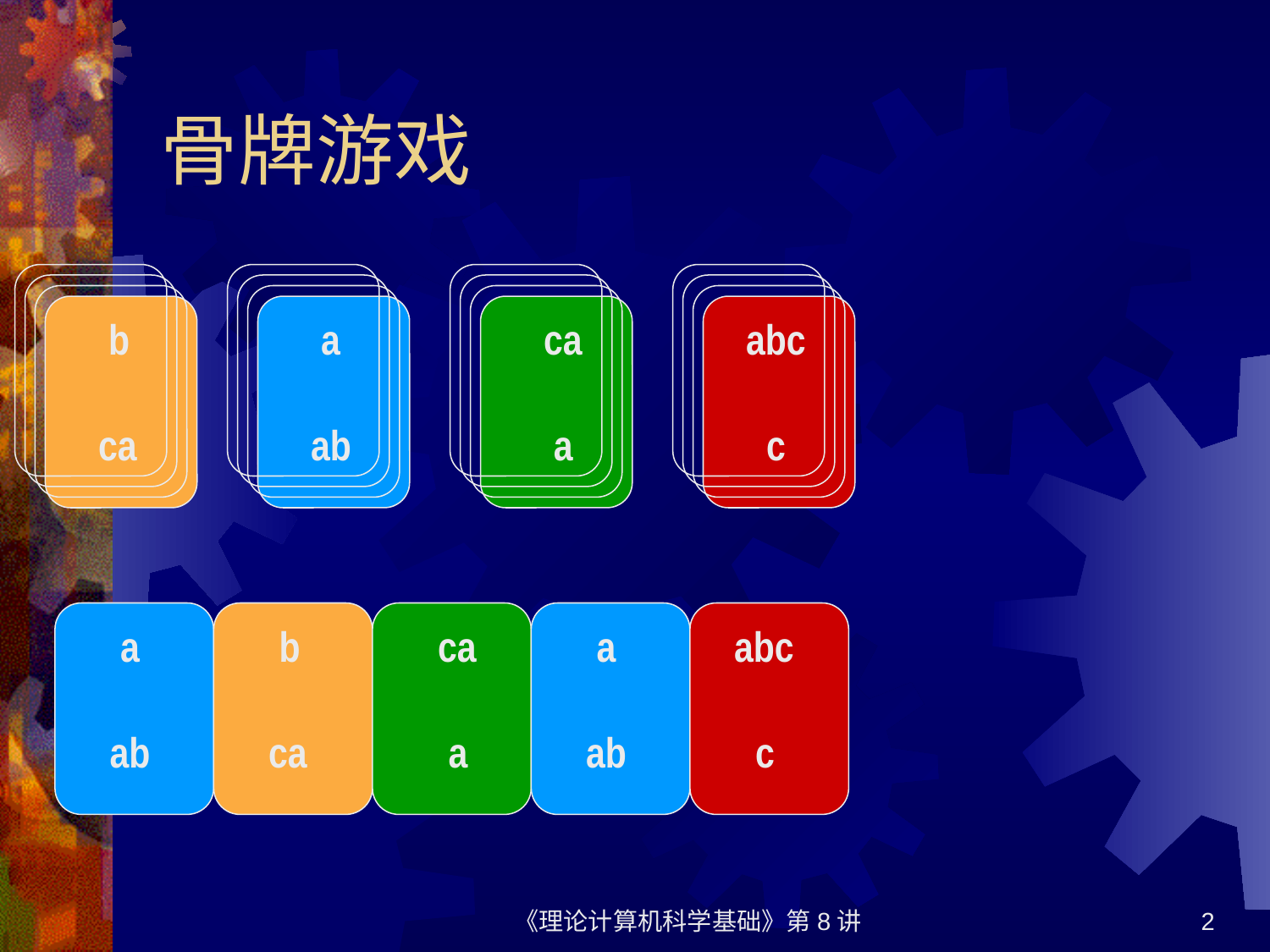

# 骨牌游戏

b
a
ca
abc
ca
ab
a
c

a
b
ca
a
abc
ab
ca
a
ab
c
《理论计算机科学基础》第8讲
2